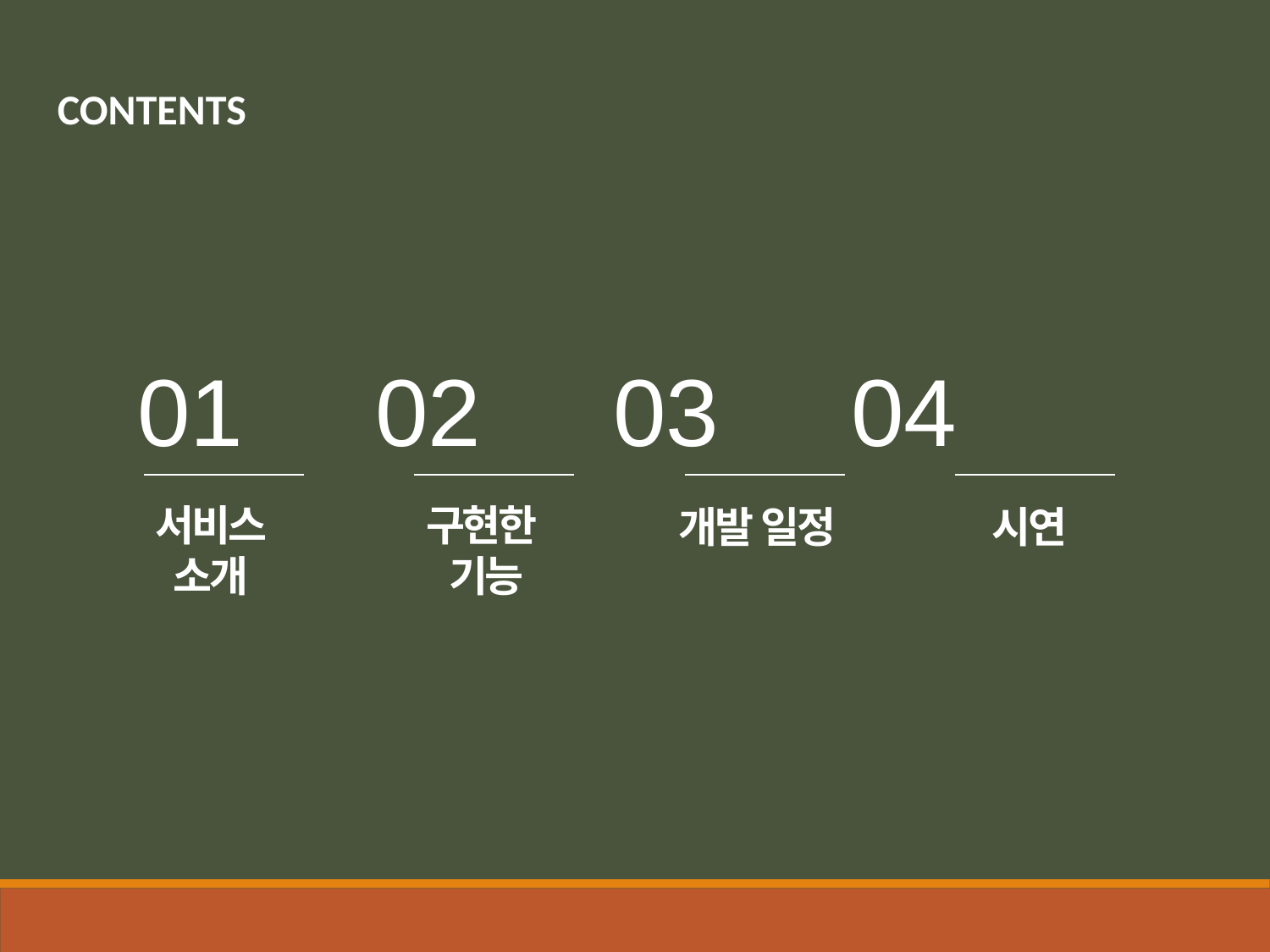

CONTENTS
01     02     03     04
서비스
소개
구현한
기능
개발 일정
시연